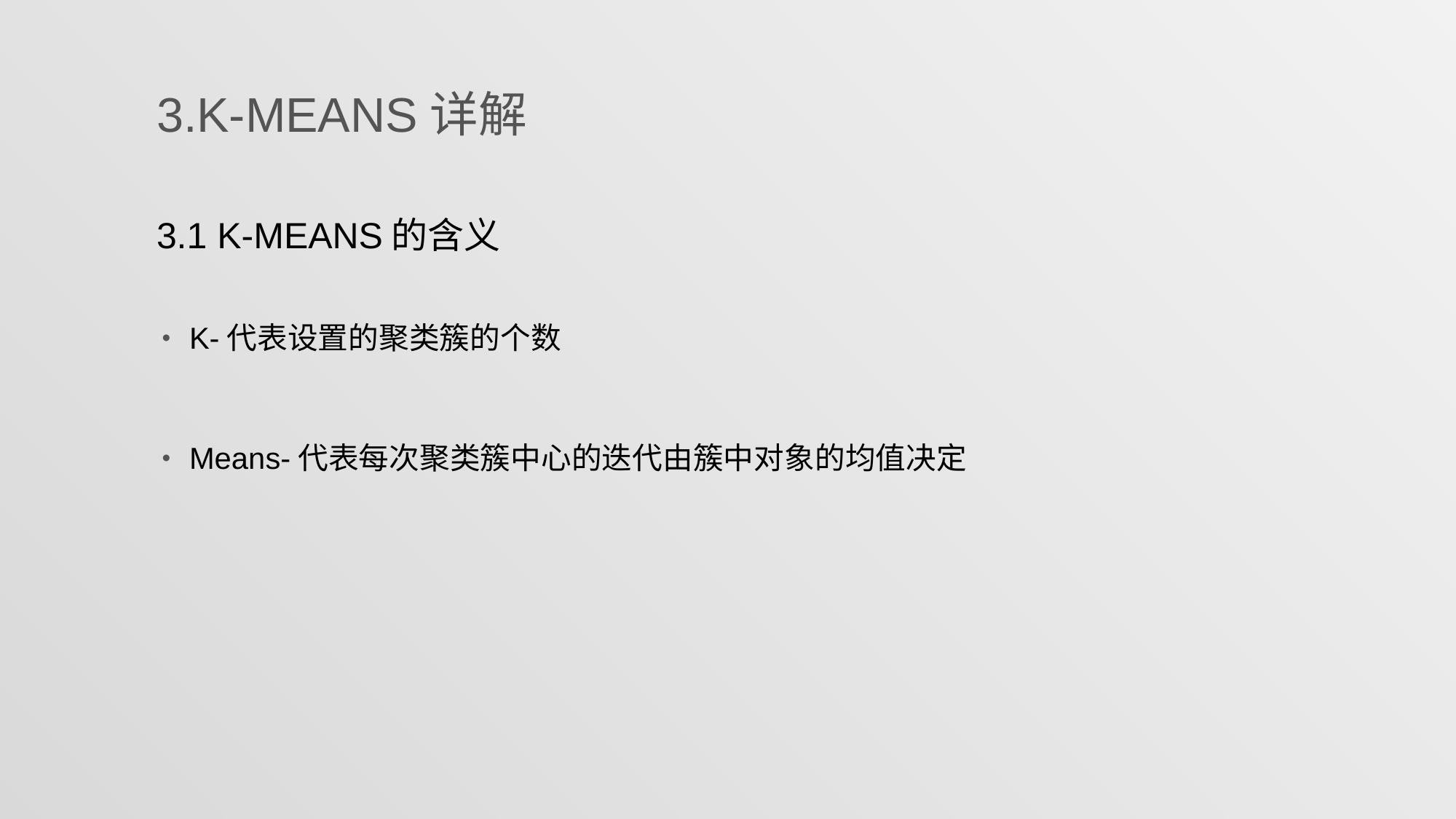

# 3.k-means详解
3.1 K-means的含义

K-代表设置的聚类簇的个数

Means-代表每次聚类簇中心的迭代由簇中对象的均值决定